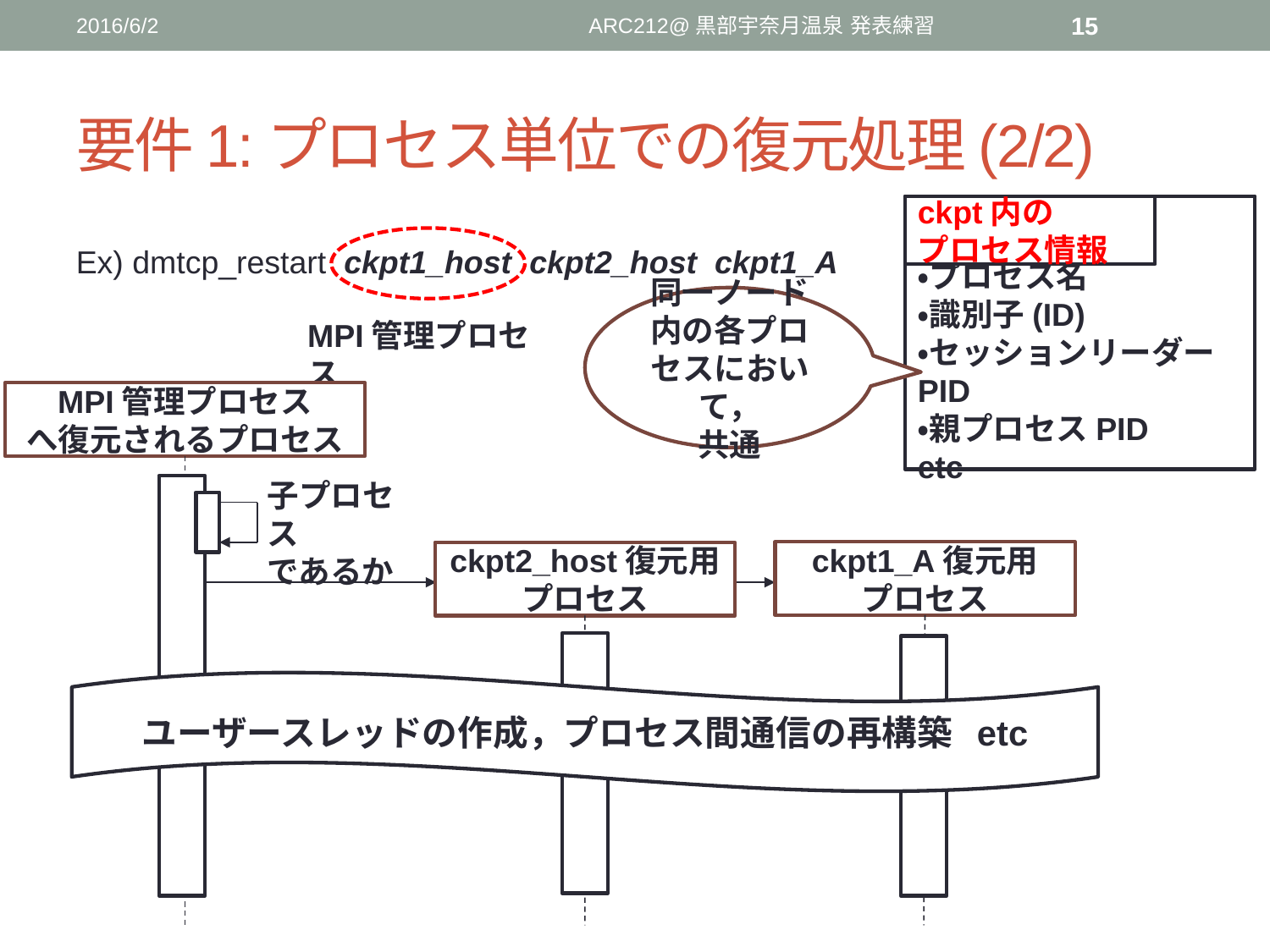

2016/6/2
ARC212@黒部宇奈月温泉 発表練習
15
# 要件1:プロセス単位での復元処理(2/2)

・プロセス名
・識別子(ID)
・セッションリーダーPID
・親プロセスPID
etc
ckpt内の
プロセス情報

Ex) dmtcp_restart  ckpt1_host  ckpt2_host  ckpt1_A

同一ノード内の各プロセスにおいて，
共通
MPI管理プロセス
MPI管理プロセス
へ復元されるプロセス
子プロセス
であるか

ckpt1_A復元用
プロセス
ckpt2_host復元用プロセス

ユーザースレッドの作成，プロセス間通信の再構築  etc